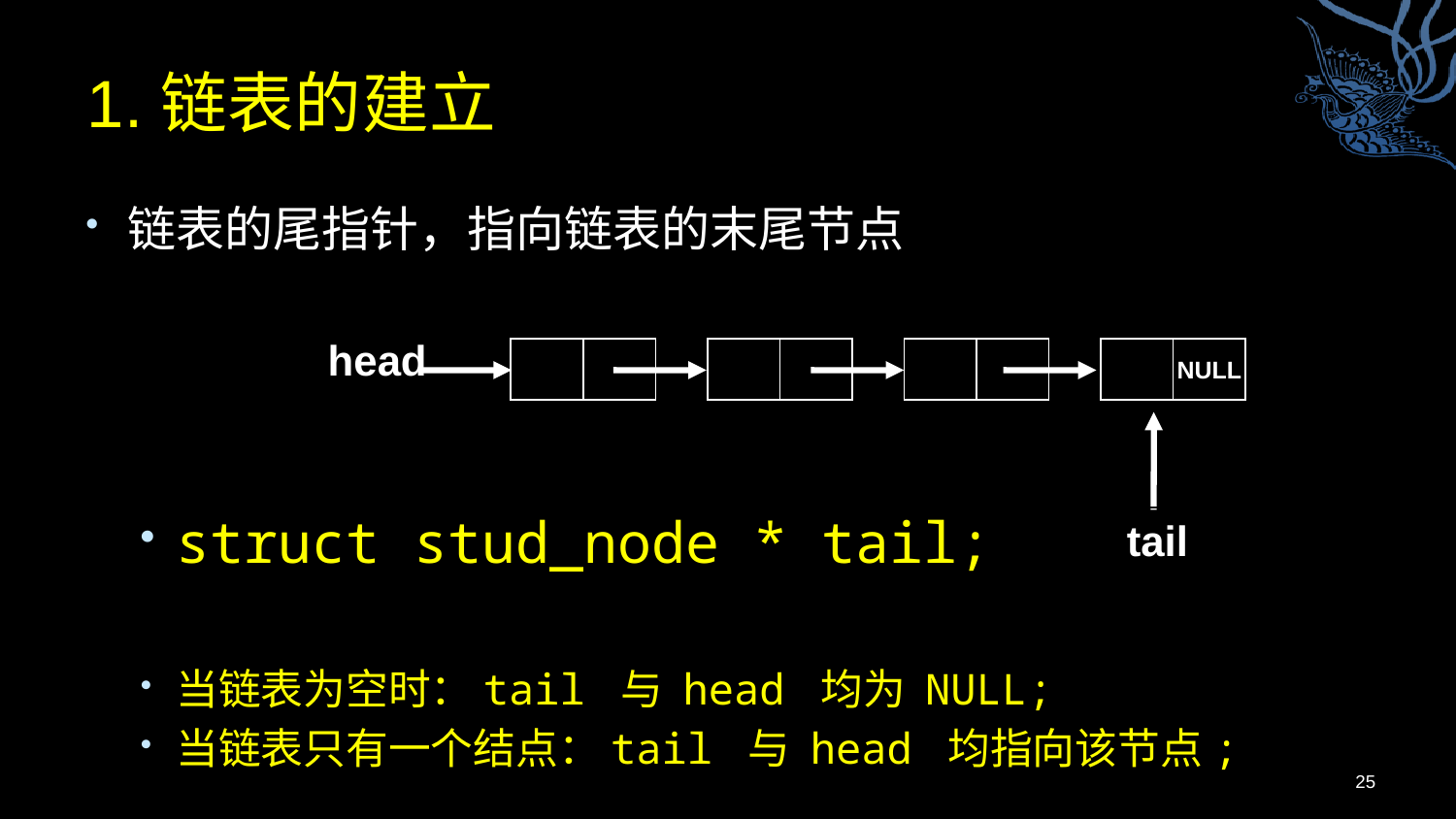

# 1.链表的建立
链表的尾指针，指向链表的末尾节点

struct stud_node * tail;

当链表为空时：tail 与 head 均为 NULL;
当链表只有一个结点：tail 与 head 均指向该节点;
head

NULL

tail
25